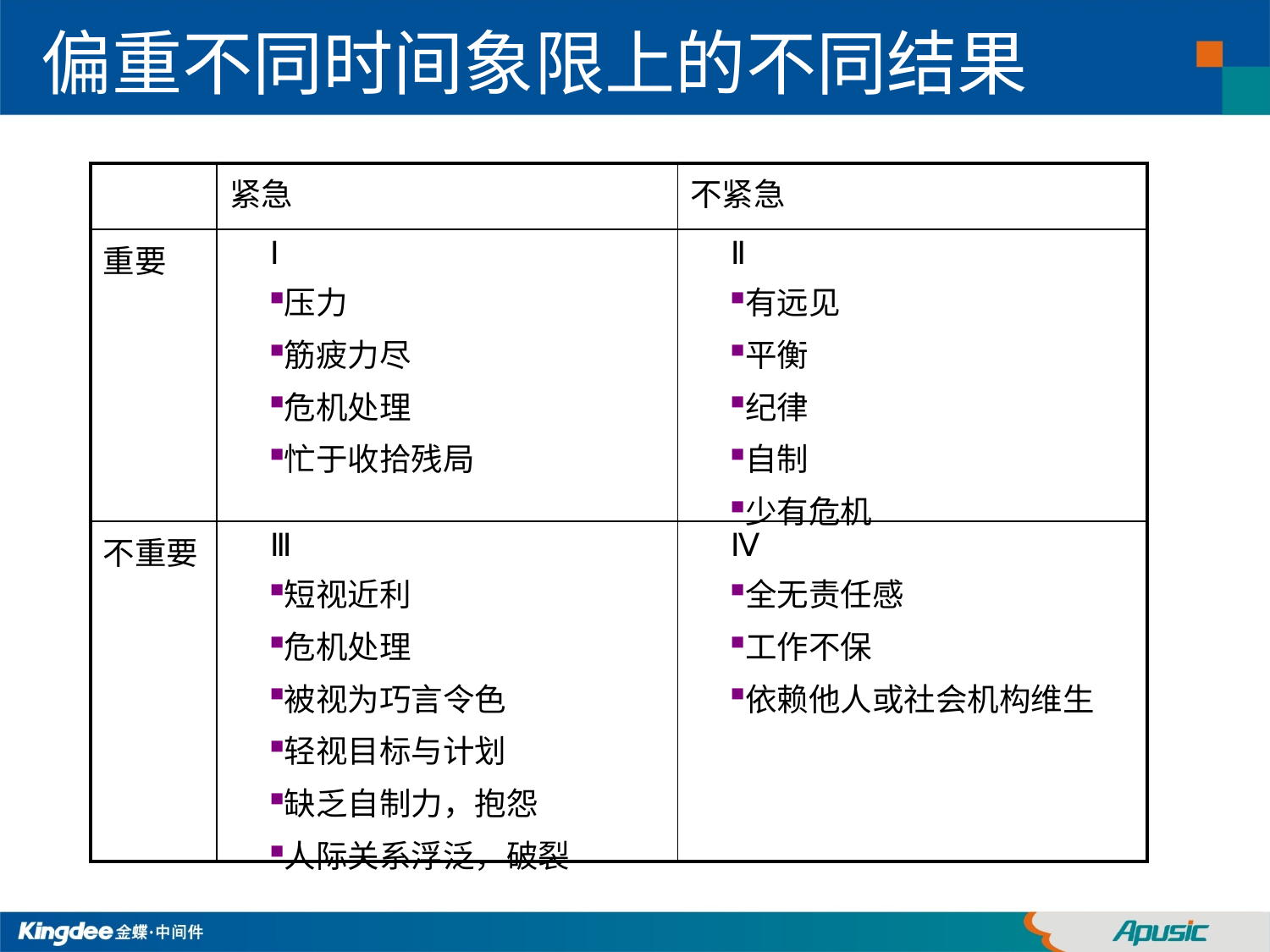

偏重不同时间象限上的不同结果

|  | 紧急 | 不紧急 |
| --- | --- | --- |
| 重要 | Ⅰ 压力 筋疲力尽 危机处理 忙于收拾残局 | Ⅱ 有远见 平衡 纪律 自制 少有危机 |
| 不重要 | Ⅲ 短视近利 危机处理 被视为巧言令色 轻视目标与计划 缺乏自制力，抱怨 人际关系浮泛，破裂 | Ⅳ 全无责任感 工作不保 依赖他人或社会机构维生 |